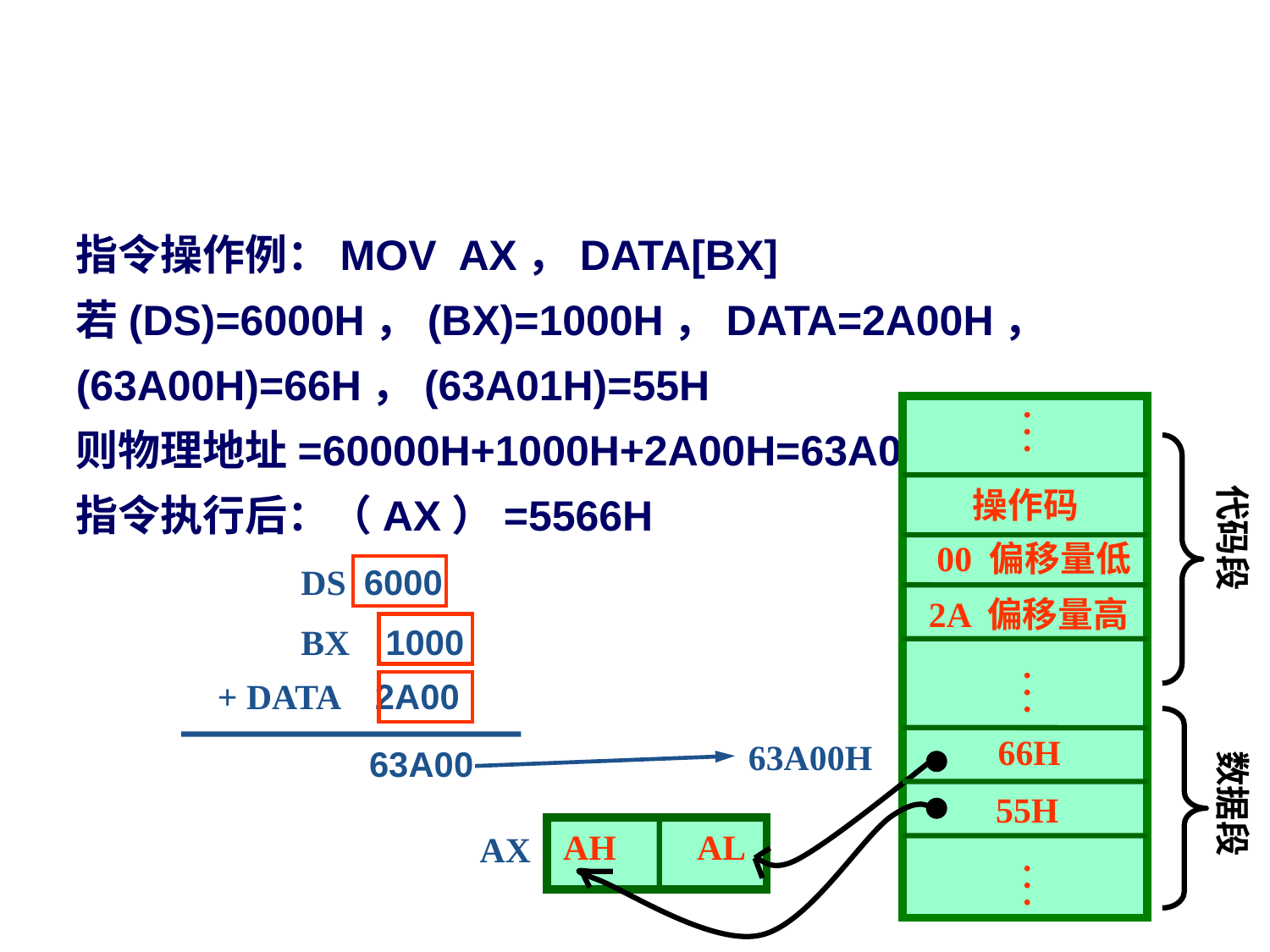

#
指令操作例：MOV  AX，DATA[BX]
若(DS)=6000H，(BX)=1000H，DATA=2A00H，
(63A00H)=66H，(63A01H)=55H
则物理地址=60000H+1000H+2A00H=63A00H
指令执行后：（AX）=5566H

.
.
.

操作码
代码段

00 偏移量低

DS  6000

2A 偏移量高

BX    1000

.
.
.

 + DATA    2A00

66H

63A00H
63A00

数据段

55H

AH
AL
AX

.
.
.